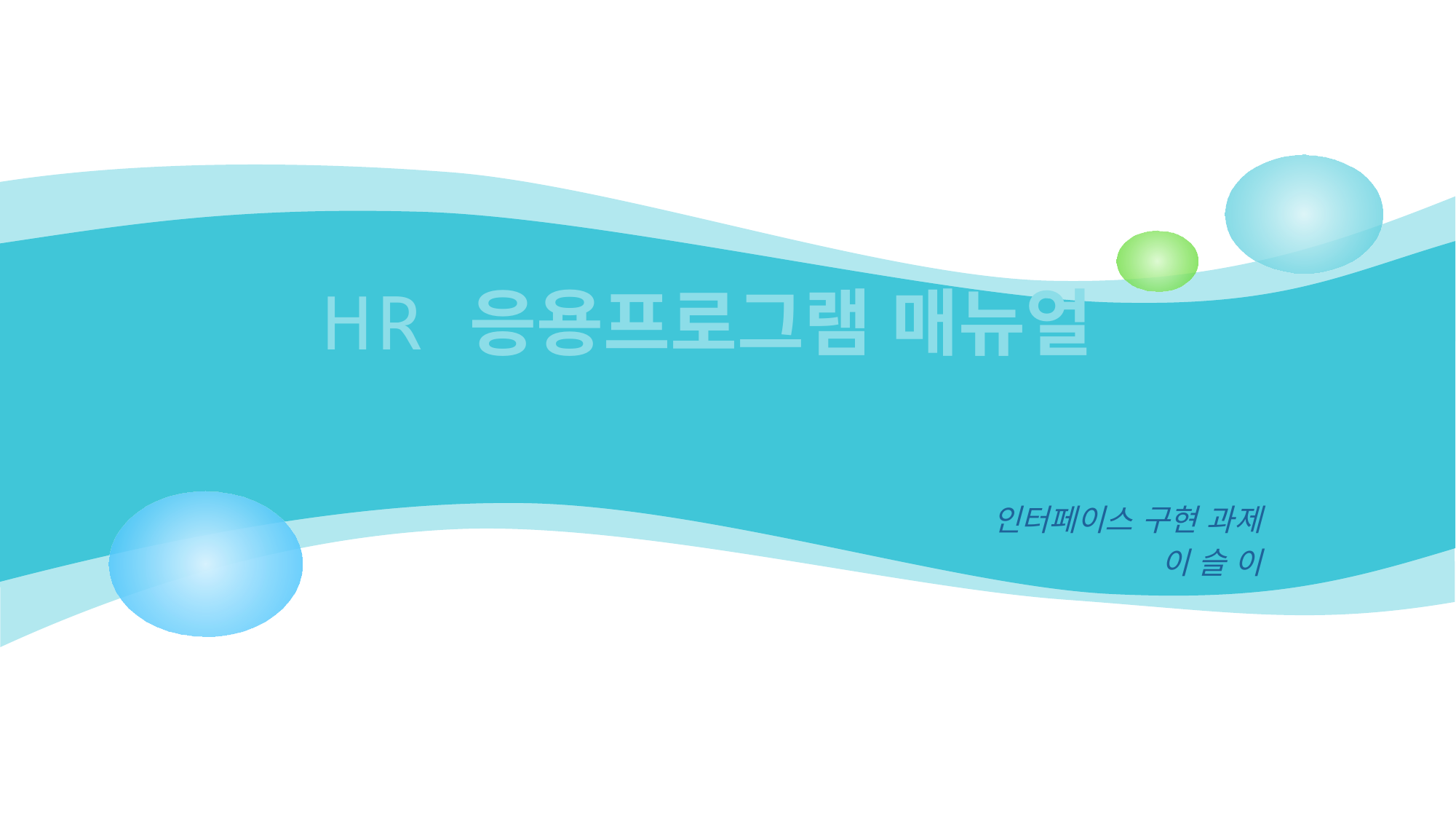

# HR 응용프로그램 매뉴얼
인터페이스 구현 과제
이 슬 이